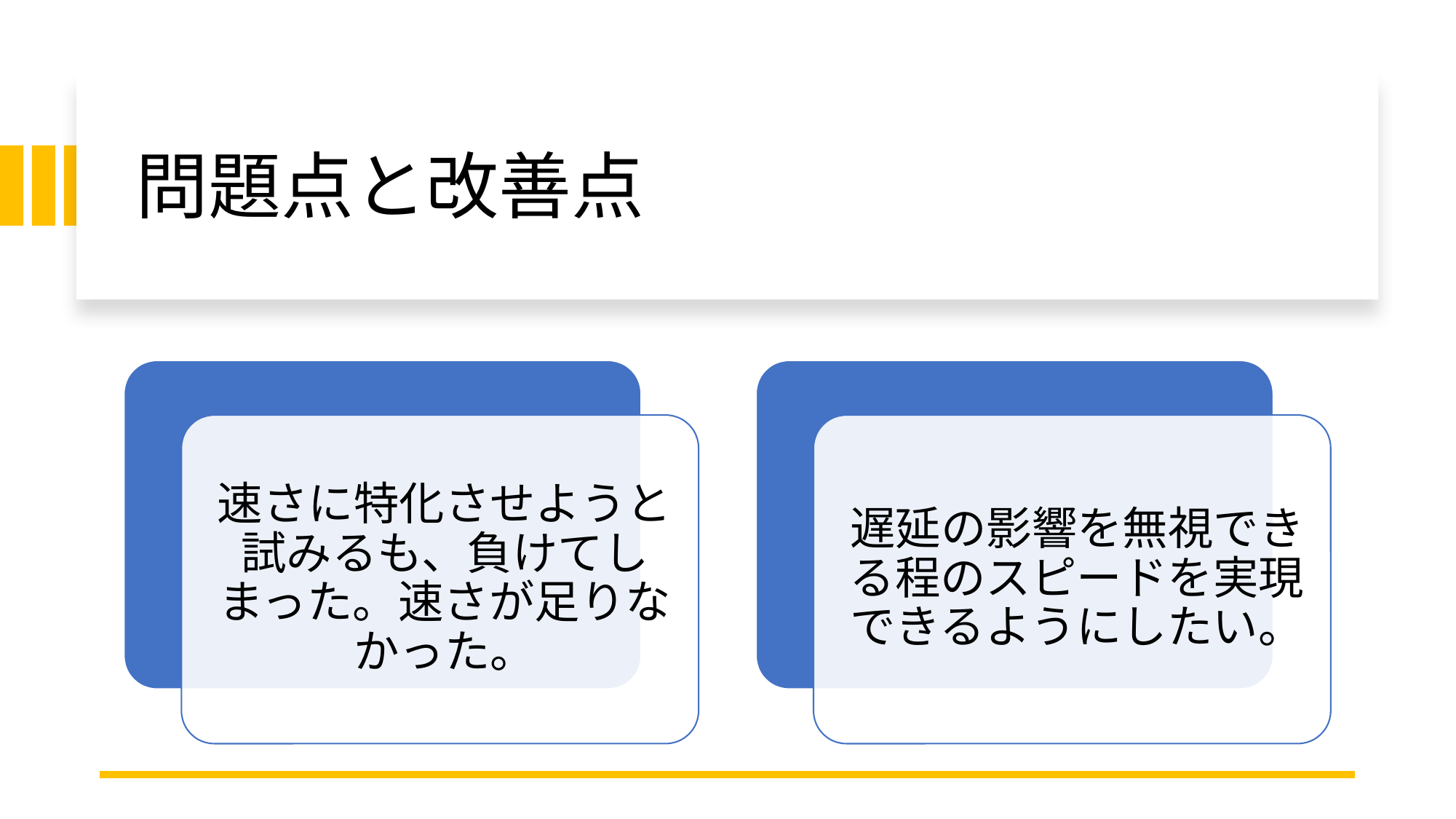

# 問題点と改善点

速さに特化させようと試みるも、負けてしまった。速さが足りなかった。
遅延の影響を無視できる程のスピードを実現できるようにしたい。